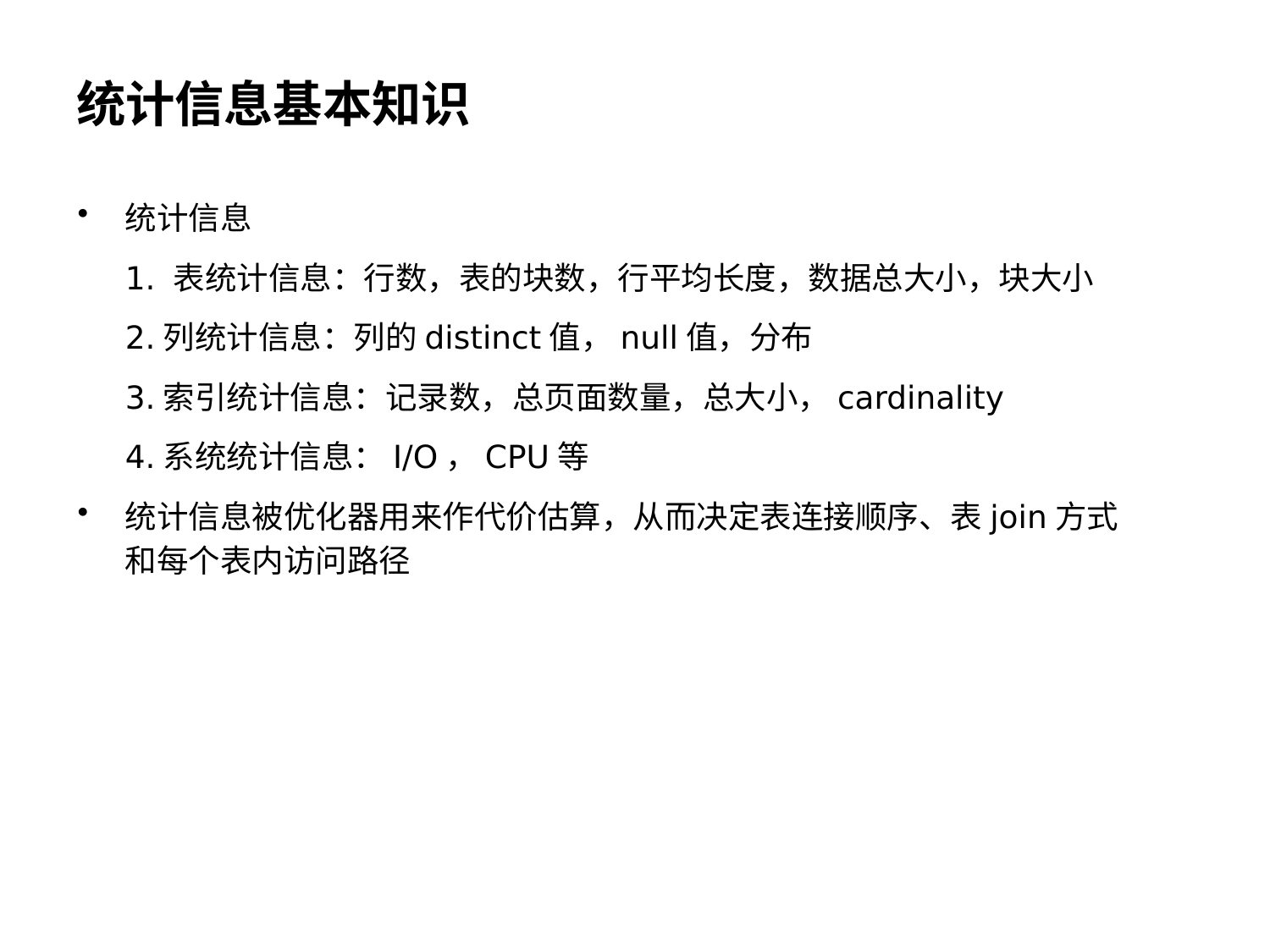

# 统计信息基本知识
统计信息
	1. 表统计信息：行数，表的块数，行平均长度，数据总大小，块大小
	2.列统计信息：列的distinct值，null值，分布
	3.索引统计信息：记录数，总页面数量，总大小，cardinality
	4.系统统计信息：I/O，CPU等
统计信息被优化器用来作代价估算，从而决定表连接顺序、表join方式和每个表内访问路径